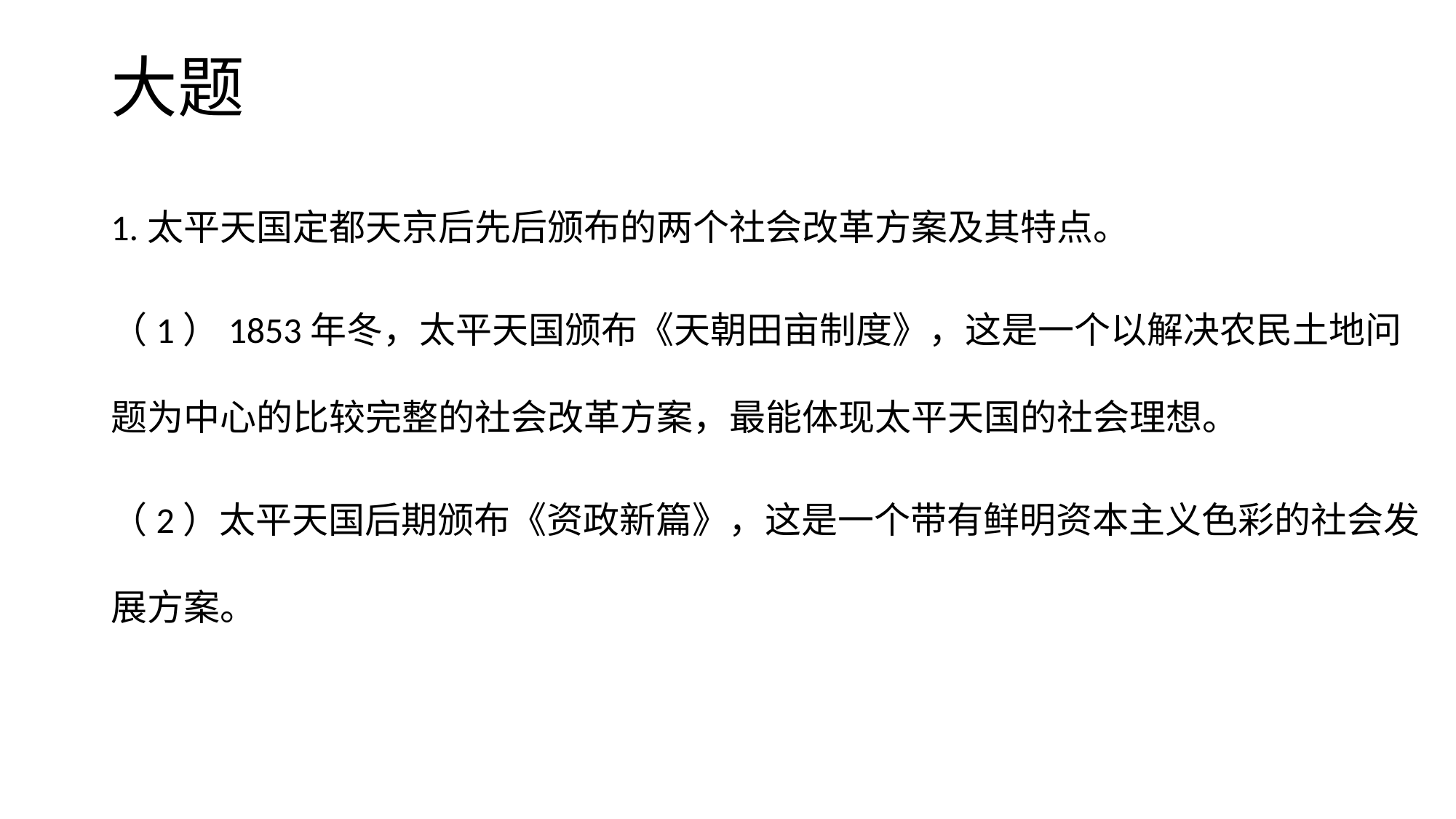

# 大题
1.太平天国定都天京后先后颁布的两个社会改革方案及其特点。
（1）1853年冬，太平天国颁布《天朝田亩制度》，这是一个以解决农民土地问题为中心的比较完整的社会改革方案，最能体现太平天国的社会理想。
（2）太平天国后期颁布《资政新篇》，这是一个带有鲜明资本主义色彩的社会发展方案。